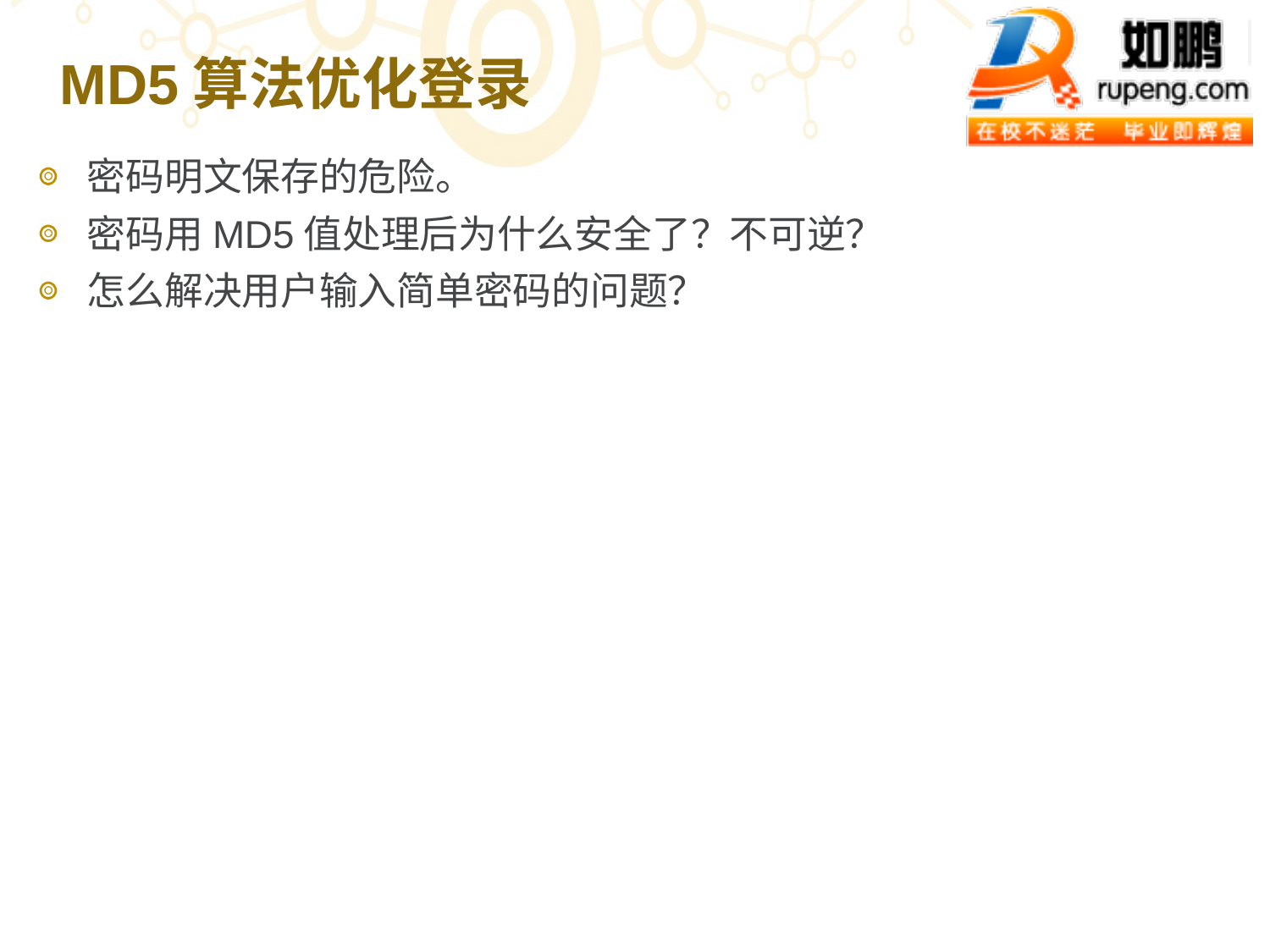

MD5算法优化登录
密码明文保存的危险。
密码用MD5值处理后为什么安全了？不可逆？
怎么解决用户输入简单密码的问题？